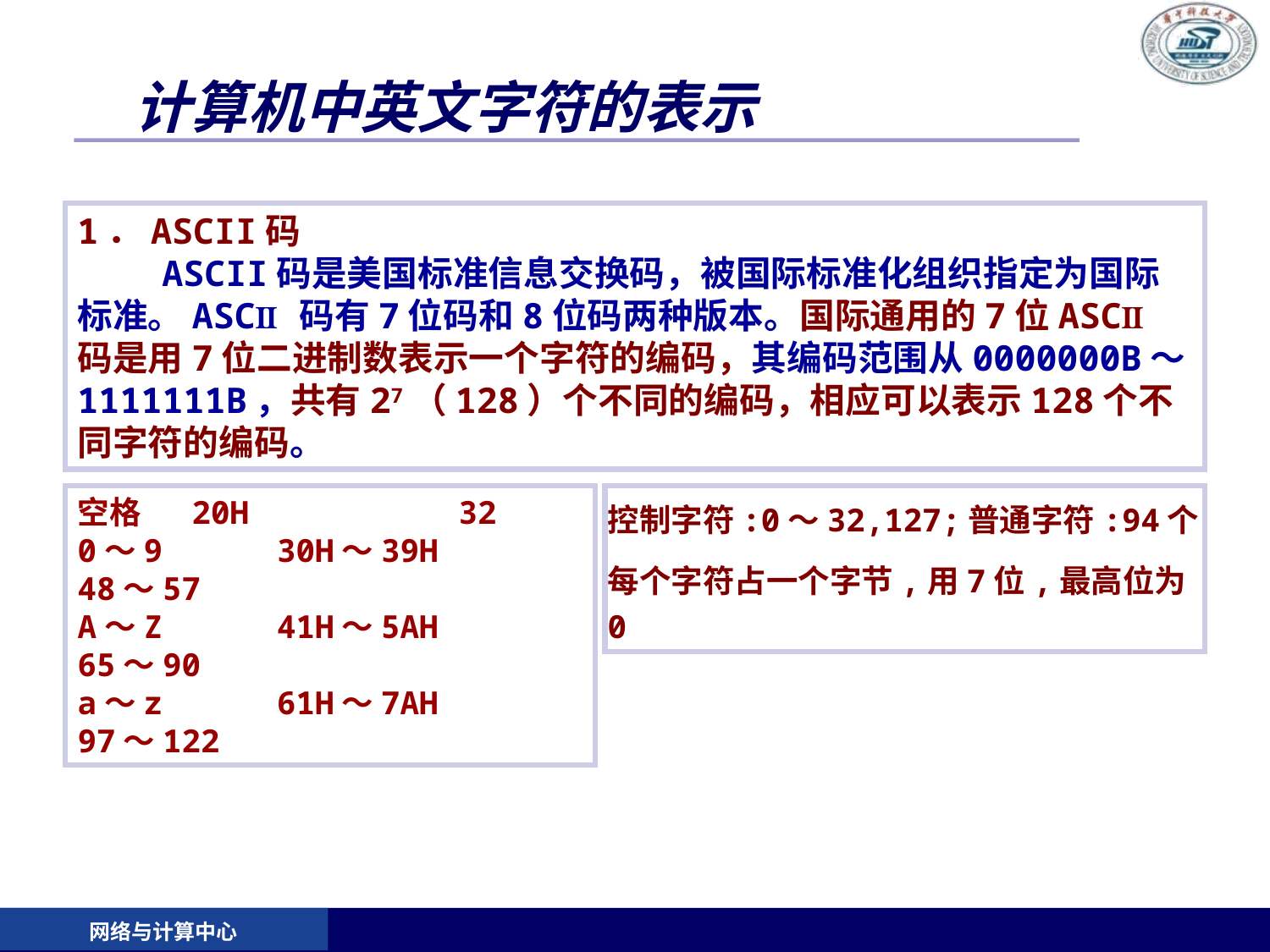

# 计算机中英文字符的表示
1．ASCII码
    ASCII码是美国标准信息交换码，被国际标准化组织指定为国际标准。ASCⅡ码有7位码和8位码两种版本。国际通用的7位ASCⅡ码是用7位二进制数表示一个字符的编码，其编码范围从0000000B～1111111B，共有27（128）个不同的编码，相应可以表示128个不同字符的编码。
空格      20H           32
0～9      30H～39H      48～57
A～Z      41H～5AH      65～90
a～z      61H～7AH      97～122
控制字符:0～32,127;普通字符:94个
每个字符占一个字节,用7位,最高位为0
网络与计算中心